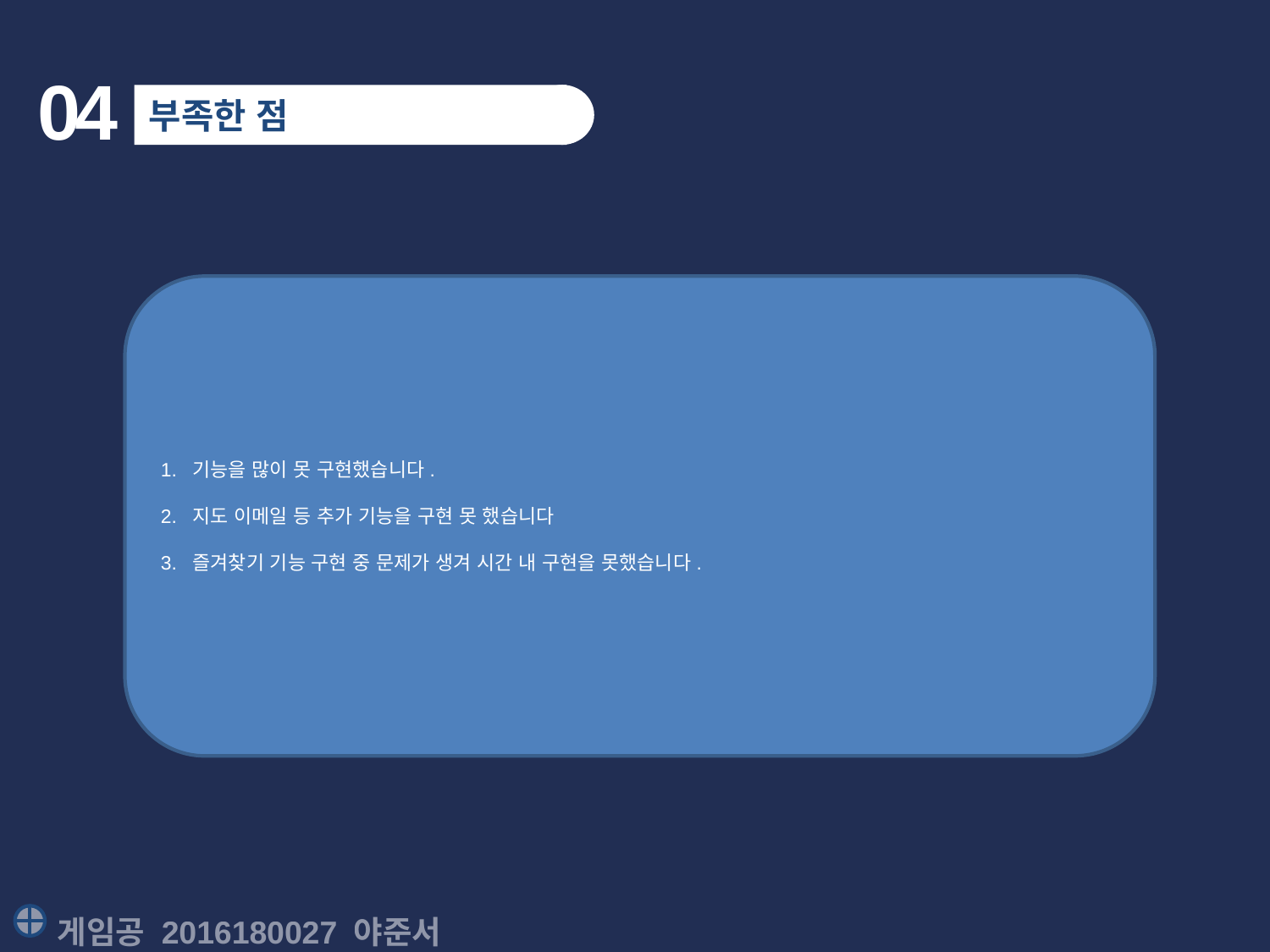

04

부족한 점
기능을 많이 못 구현했습니다.

지도 이메일 등 추가 기능을 구현 못 했습니다

즐겨찾기 기능 구현 중 문제가 생겨 시간 내 구현을 못했습니다.

게임공 2016180027 야준서